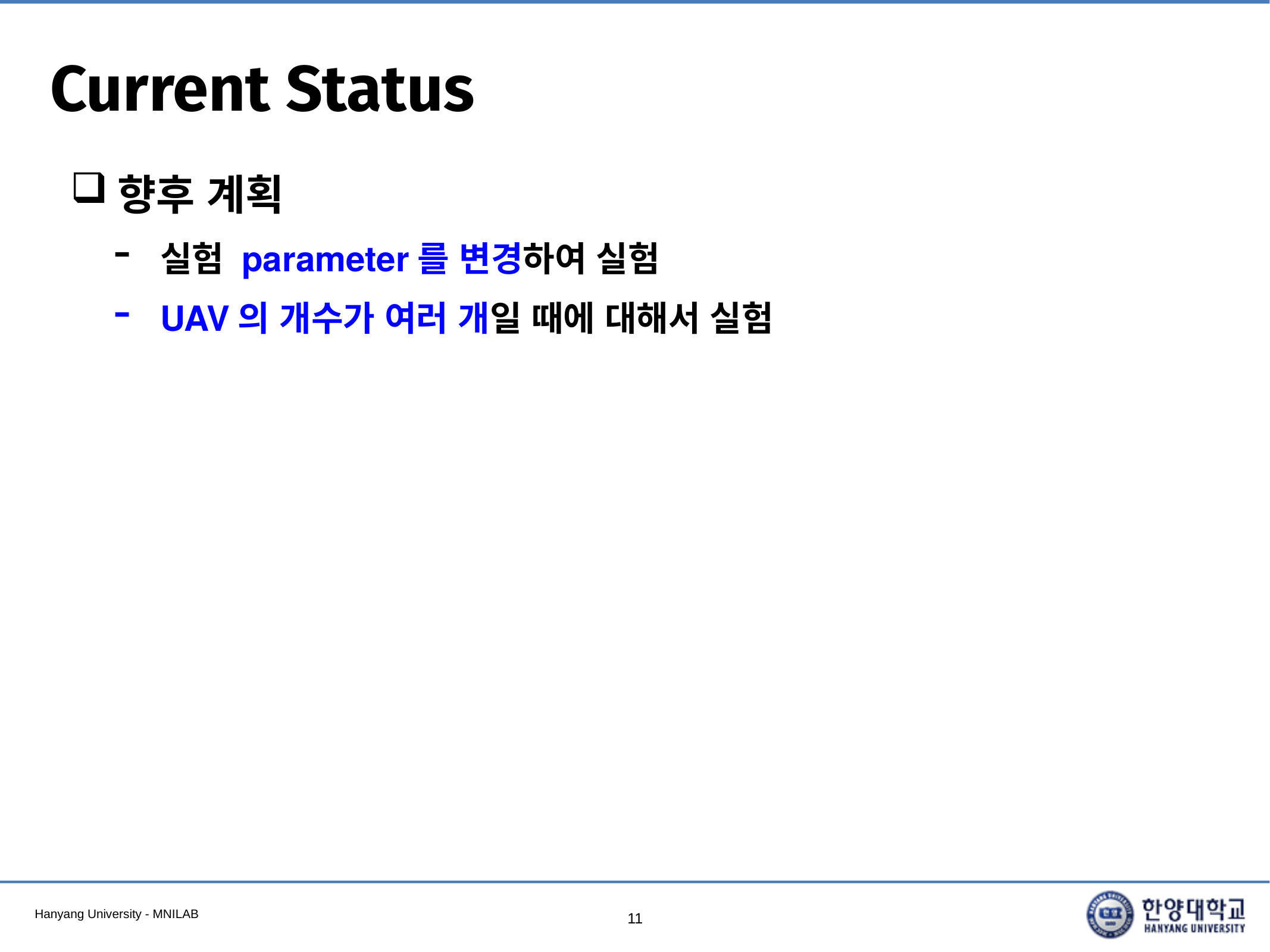

# Current Status
향후 계획
실험 parameter를 변경하여 실험
UAV의 개수가 여러 개일 때에 대해서 실험
11